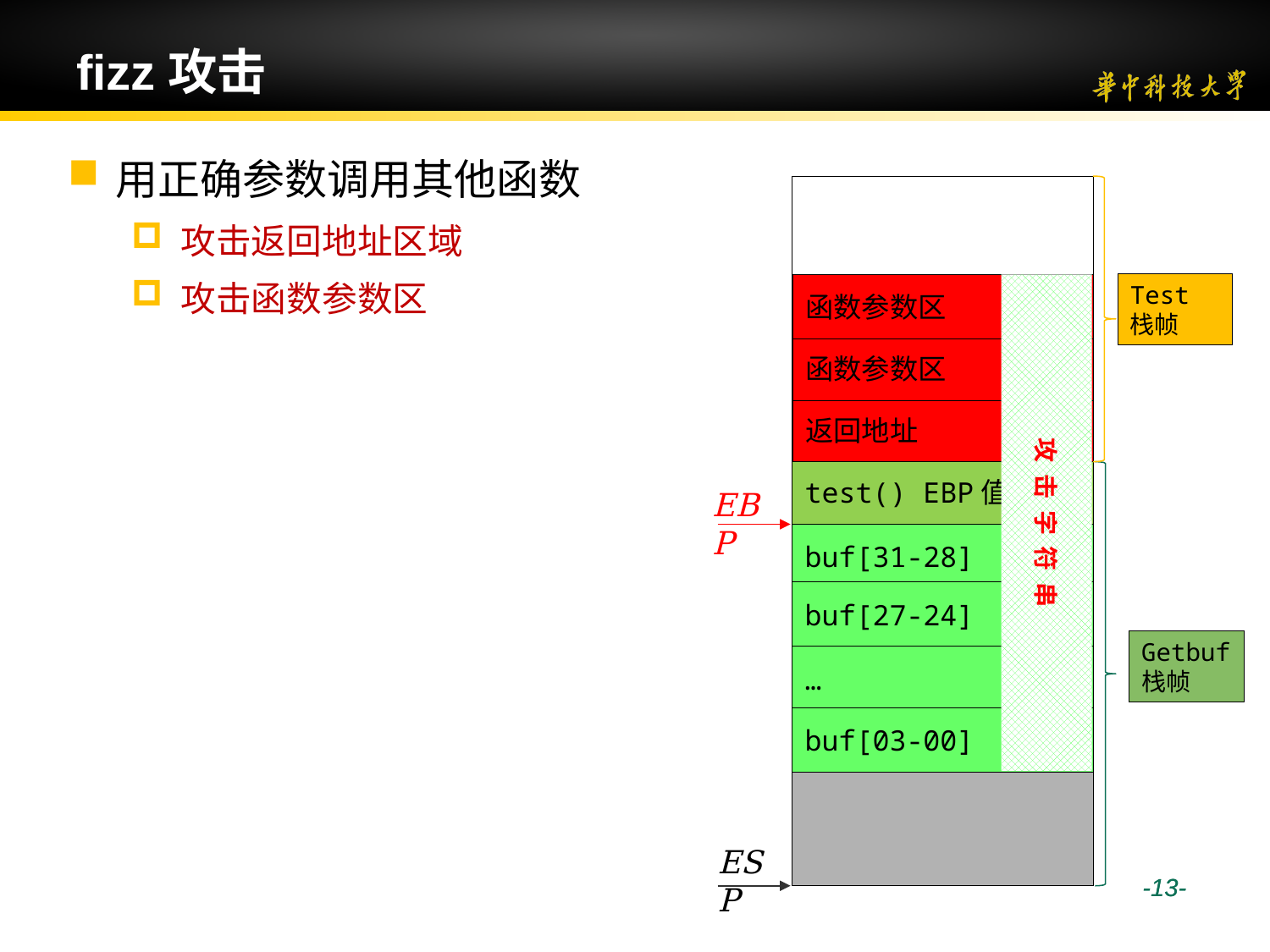

# fizz攻击
用正确参数调用其他函数
攻击返回地址区域
攻击函数参数区

Test
栈帧

函数参数区
函数参数区
返回地址
test() EBP值

Getbuf栈帧
…
EBP
buf[31-28]
buf[27-24]
…
buf[03-00]
ESP
攻  击  字  符  串
 -13-
 -13-